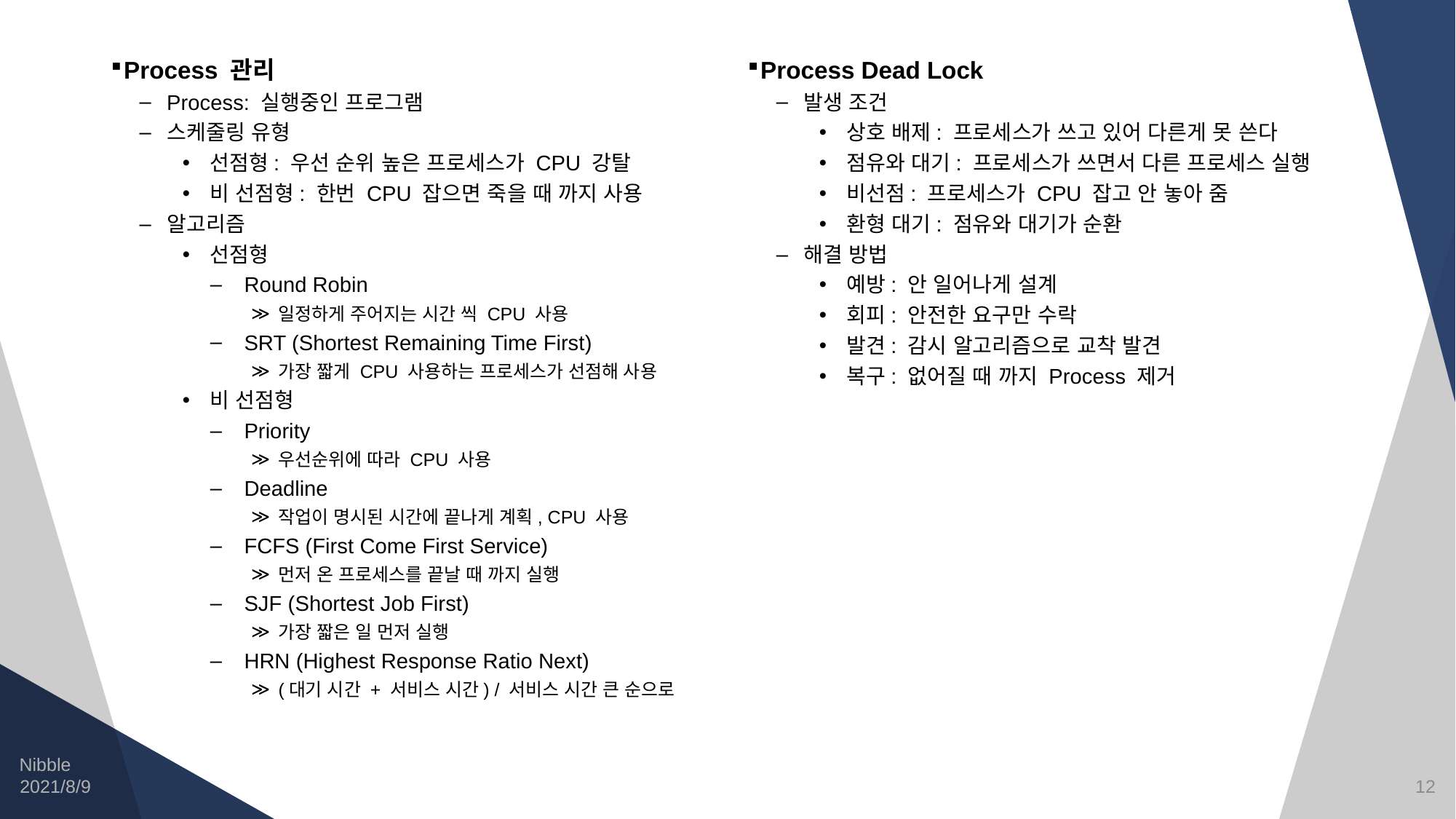

Process 관리
Process: 실행중인 프로그램
스케줄링 유형
선점형: 우선 순위 높은 프로세스가 CPU 강탈
비 선점형: 한번 CPU 잡으면 죽을 때 까지 사용
알고리즘
선점형
Round Robin
일정하게 주어지는 시간 씩 CPU 사용
SRT (Shortest Remaining Time First)
가장 짧게 CPU 사용하는 프로세스가 선점해 사용
비 선점형
Priority
우선순위에 따라 CPU 사용
Deadline
작업이 명시된 시간에 끝나게 계획, CPU 사용
FCFS (First Come First Service)
먼저 온 프로세스를 끝날 때 까지 실행
SJF (Shortest Job First)
가장 짧은 일 먼저 실행
HRN (Highest Response Ratio Next)
(대기 시간 + 서비스 시간) / 서비스 시간 큰 순으로

Process Dead Lock
발생 조건
상호 배제: 프로세스가 쓰고 있어 다른게 못 쓴다
점유와 대기: 프로세스가 쓰면서 다른 프로세스 실행
비선점: 프로세스가 CPU 잡고 안 놓아 줌
환형 대기: 점유와 대기가 순환
해결 방법
예방: 안 일어나게 설계
회피: 안전한 요구만 수락
발견: 감시 알고리즘으로 교착 발견
복구: 없어질 때 까지 Process 제거
Nibble
2021/8/9
12